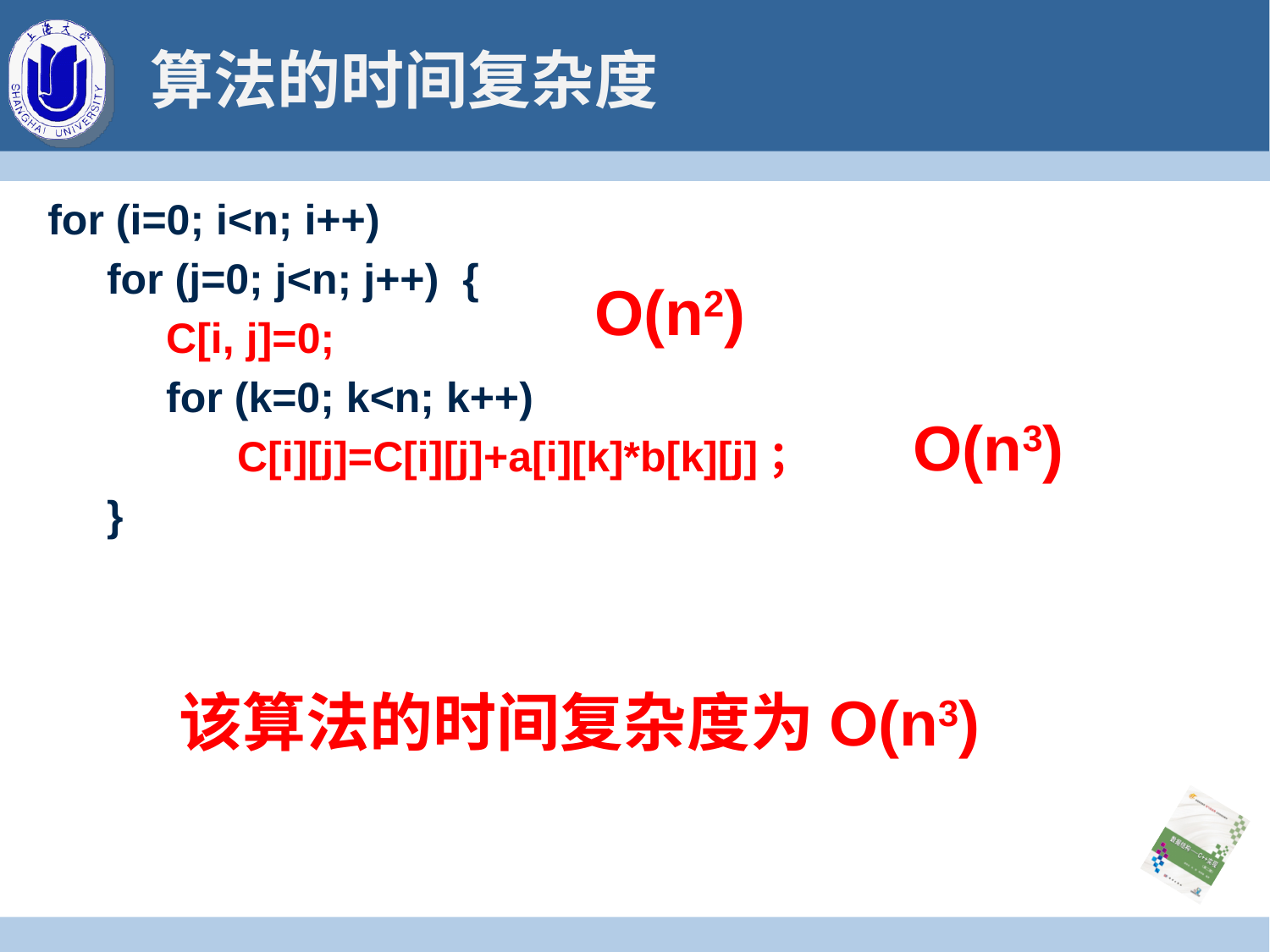

# 算法的时间复杂度
for (i=0; i<n; i++)
     for (j=0; j<n; j++)  {
          C[i, j]=0;
          for (k=0; k<n; k++)
                C[i][j]=C[i][j]+a[i][k]*b[k][j]；
     }

O(n2)
O(n3)
该算法的时间复杂度为O(n3)